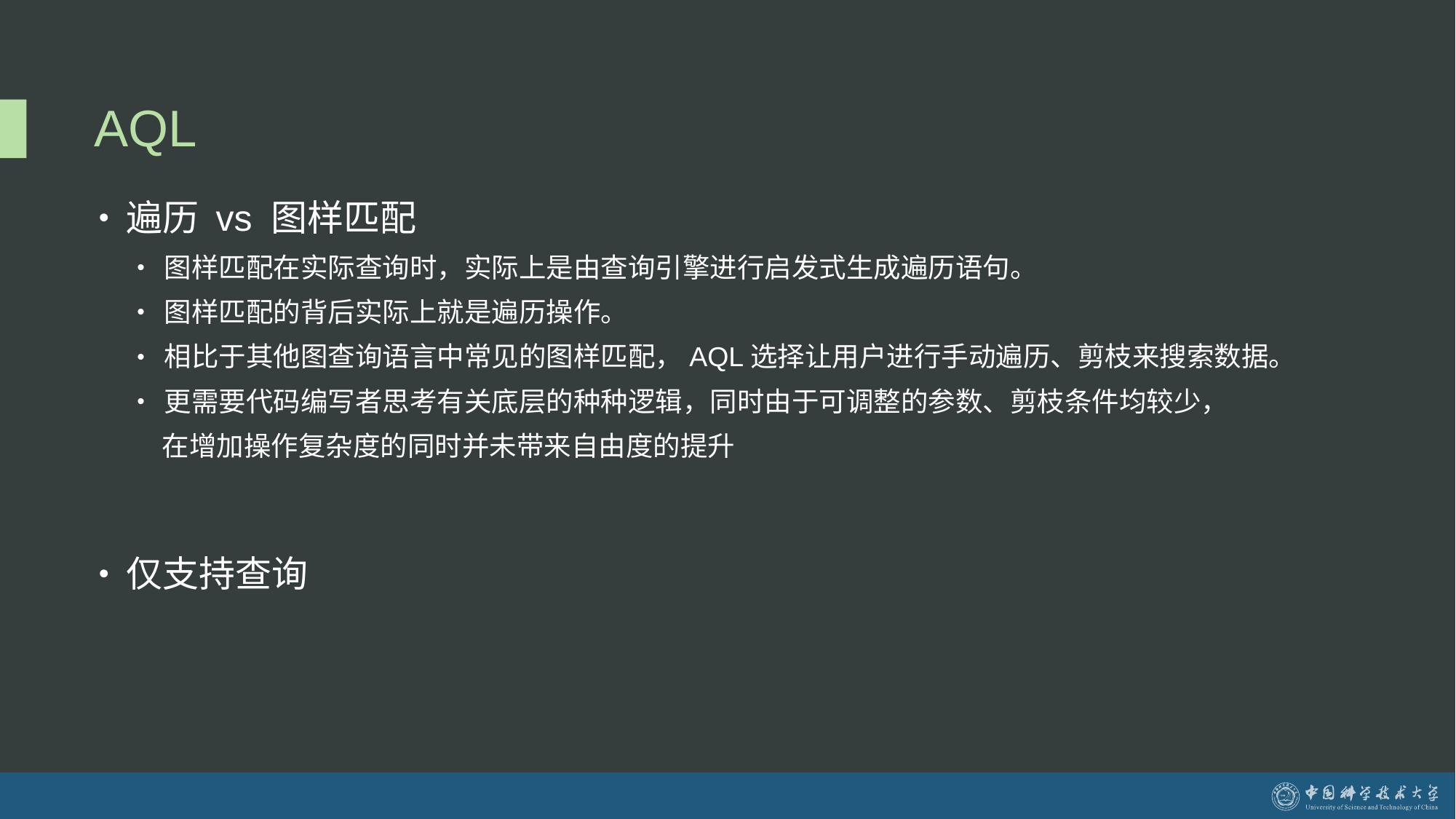

AQL
遍历 vs 图样匹配
图样匹配在实际查询时，实际上是由查询引擎进行启发式生成遍历语句。
图样匹配的背后实际上就是遍历操作。
相比于其他图查询语言中常见的图样匹配，AQL选择让用户进行手动遍历、剪枝来搜索数据。
更需要代码编写者思考有关底层的种种逻辑，同时由于可调整的参数、剪枝条件均较少，
   在增加操作复杂度的同时并未带来自由度的提升

仅支持查询